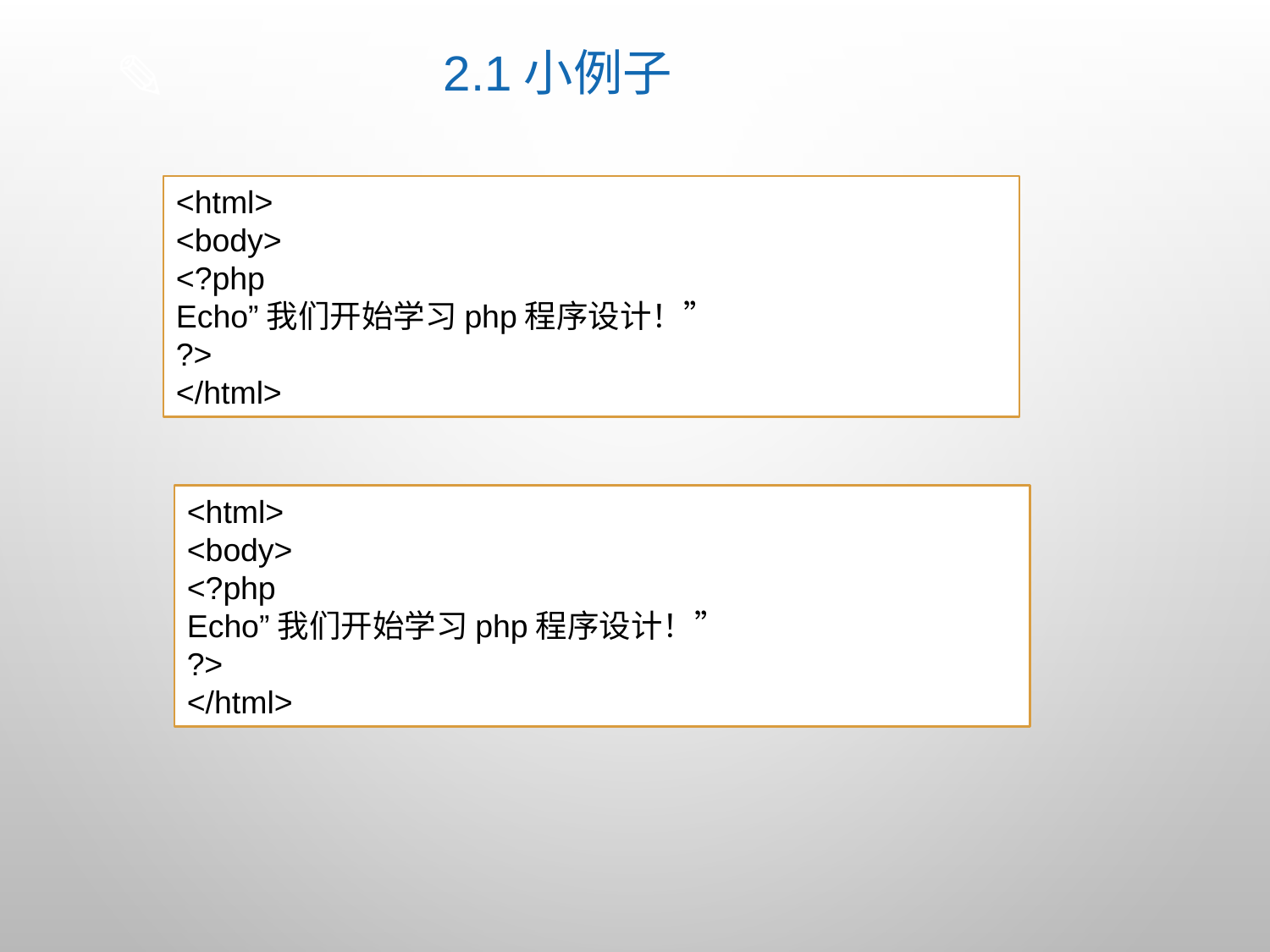

# 2.1小例子
<html>
<body>
<?php
Echo”我们开始学习php程序设计！”
?>
</html>
<html>
<body>
<?php
Echo”我们开始学习php程序设计！”
?>
</html>